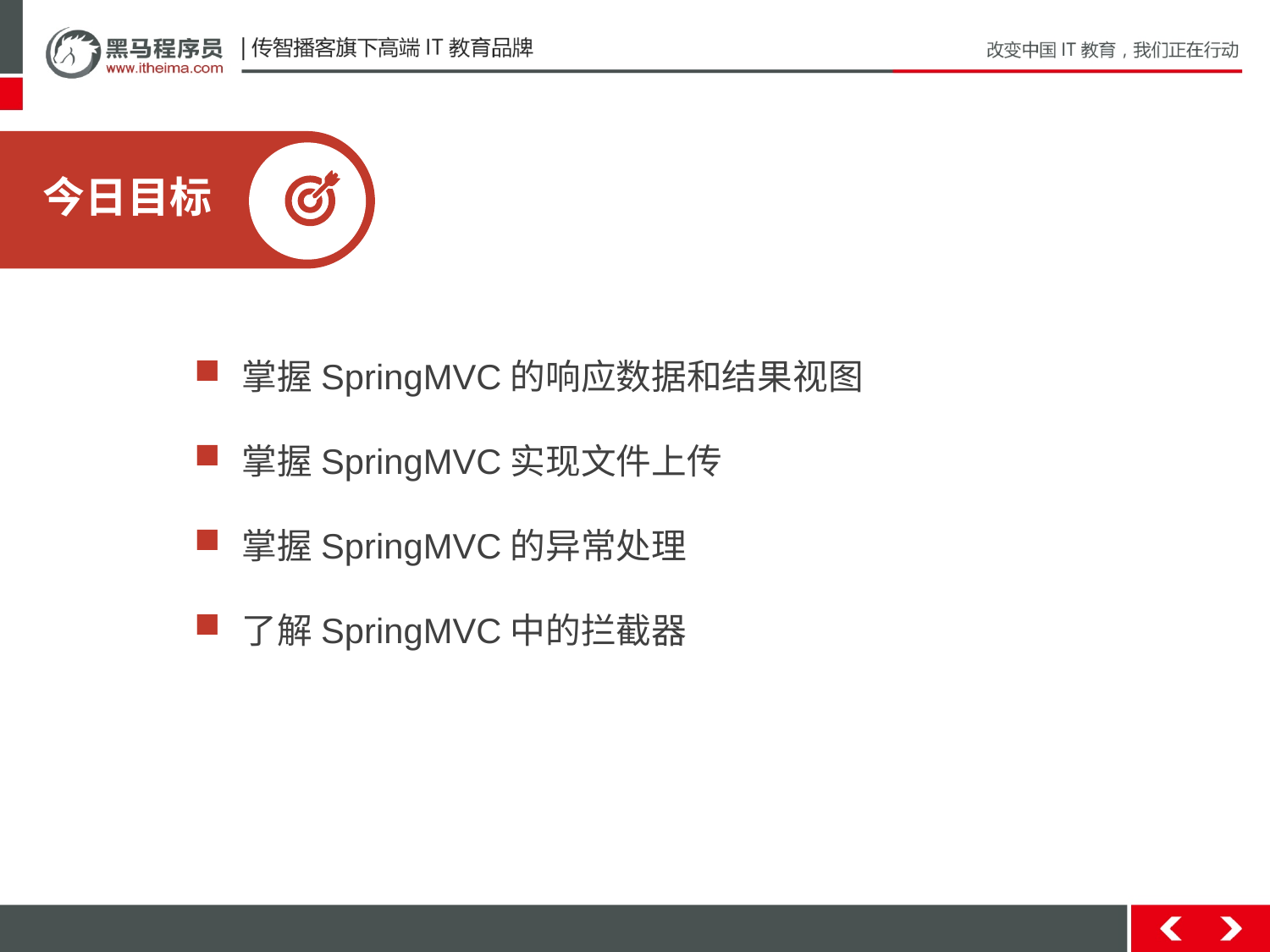

今日目标

掌握SpringMVC的响应数据和结果视图

掌握SpringMVC实现文件上传

掌握SpringMVC的异常处理

了解SpringMVC中的拦截器